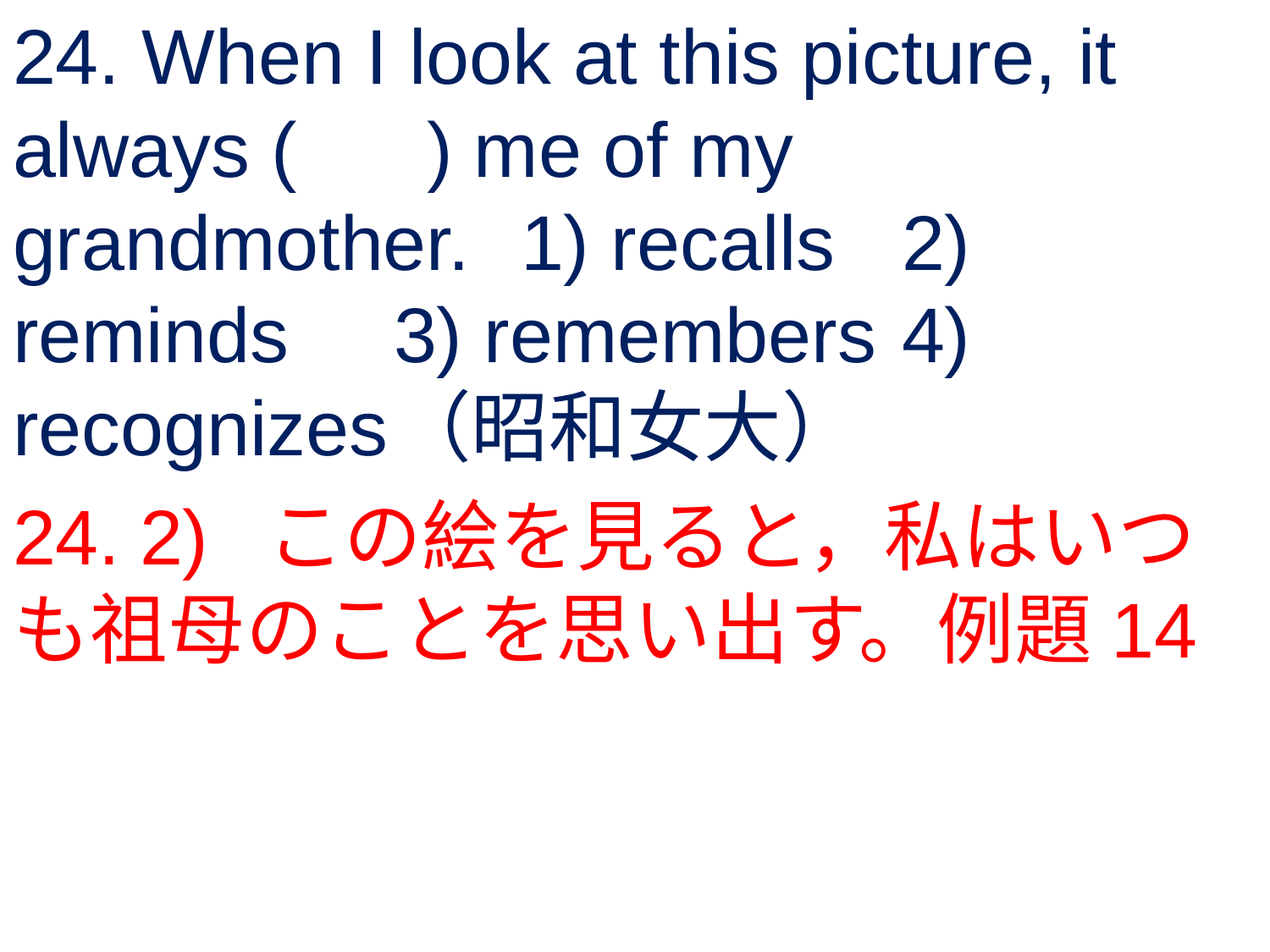

# 24. When I look at this picture, it always (      ) me of my grandmother.	1) recalls	2) reminds	3) remembers	4) recognizes	（昭和女大）
24.	2) 	この絵を見ると，私はいつも祖母のことを思い出す。例題14